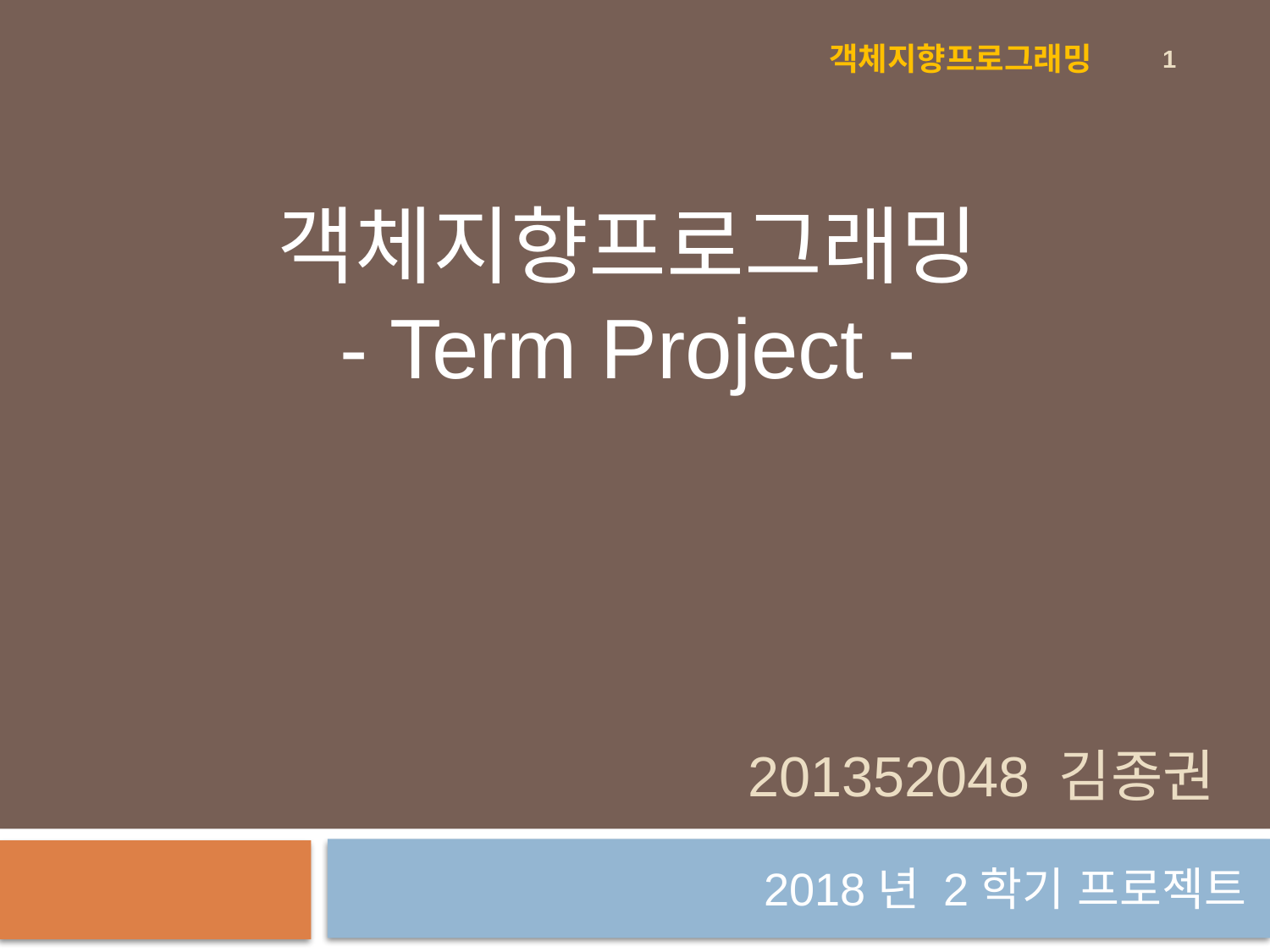

1
객체지향프로그래밍
객체지향프로그래밍
- Term Project -
# 201352048 김종권
2018년 2학기 프로젝트